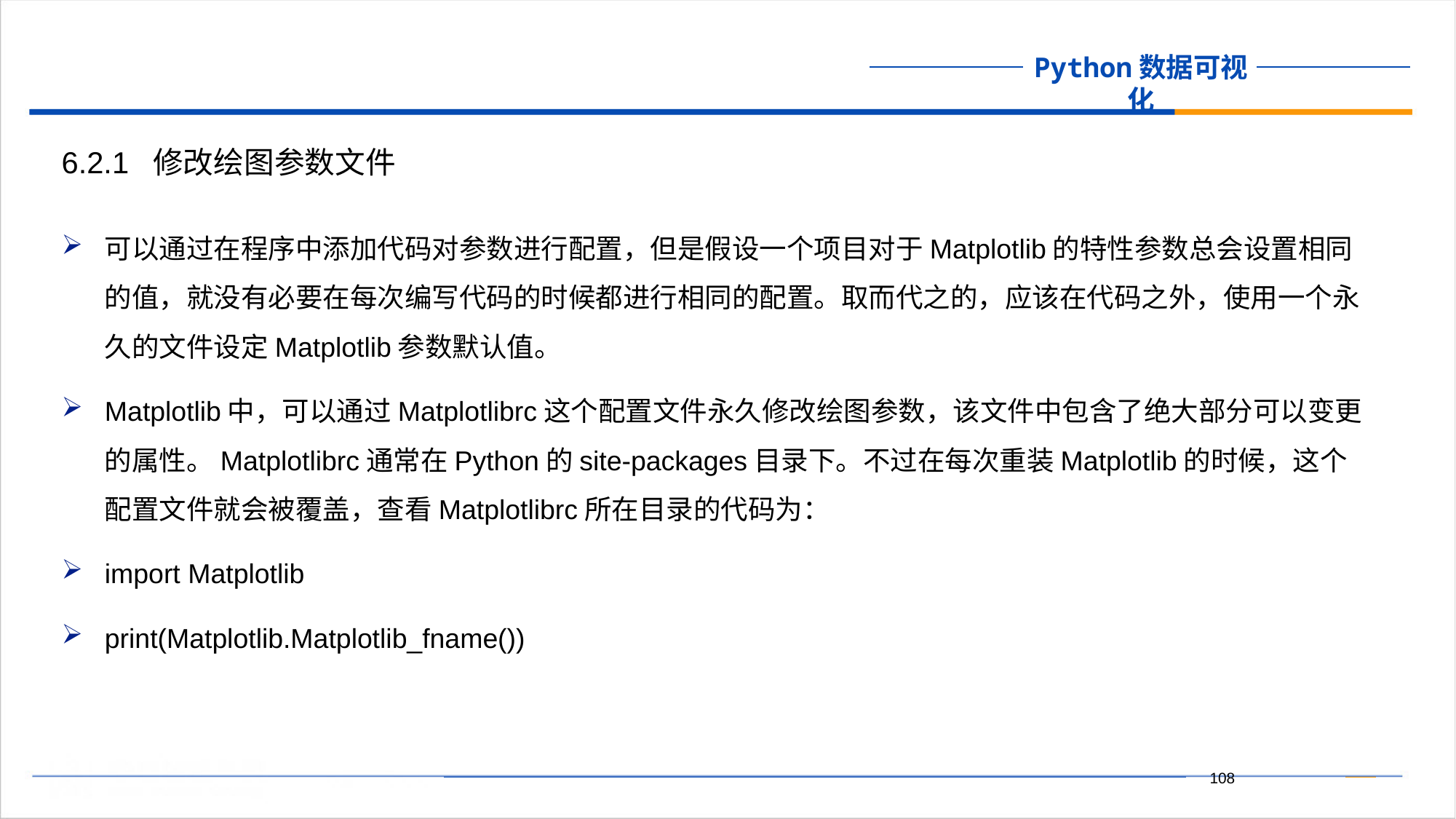

6.2.1  修改绘图参数文件
可以通过在程序中添加代码对参数进行配置，但是假设一个项目对于Matplotlib的特性参数总会设置相同的值，就没有必要在每次编写代码的时候都进行相同的配置。取而代之的，应该在代码之外，使用一个永久的文件设定Matplotlib参数默认值。
Matplotlib中，可以通过Matplotlibrc这个配置文件永久修改绘图参数，该文件中包含了绝大部分可以变更的属性。Matplotlibrc通常在Python的site-packages目录下。不过在每次重装Matplotlib的时候，这个配置文件就会被覆盖，查看Matplotlibrc所在目录的代码为：
import Matplotlib
print(Matplotlib.Matplotlib_fname())